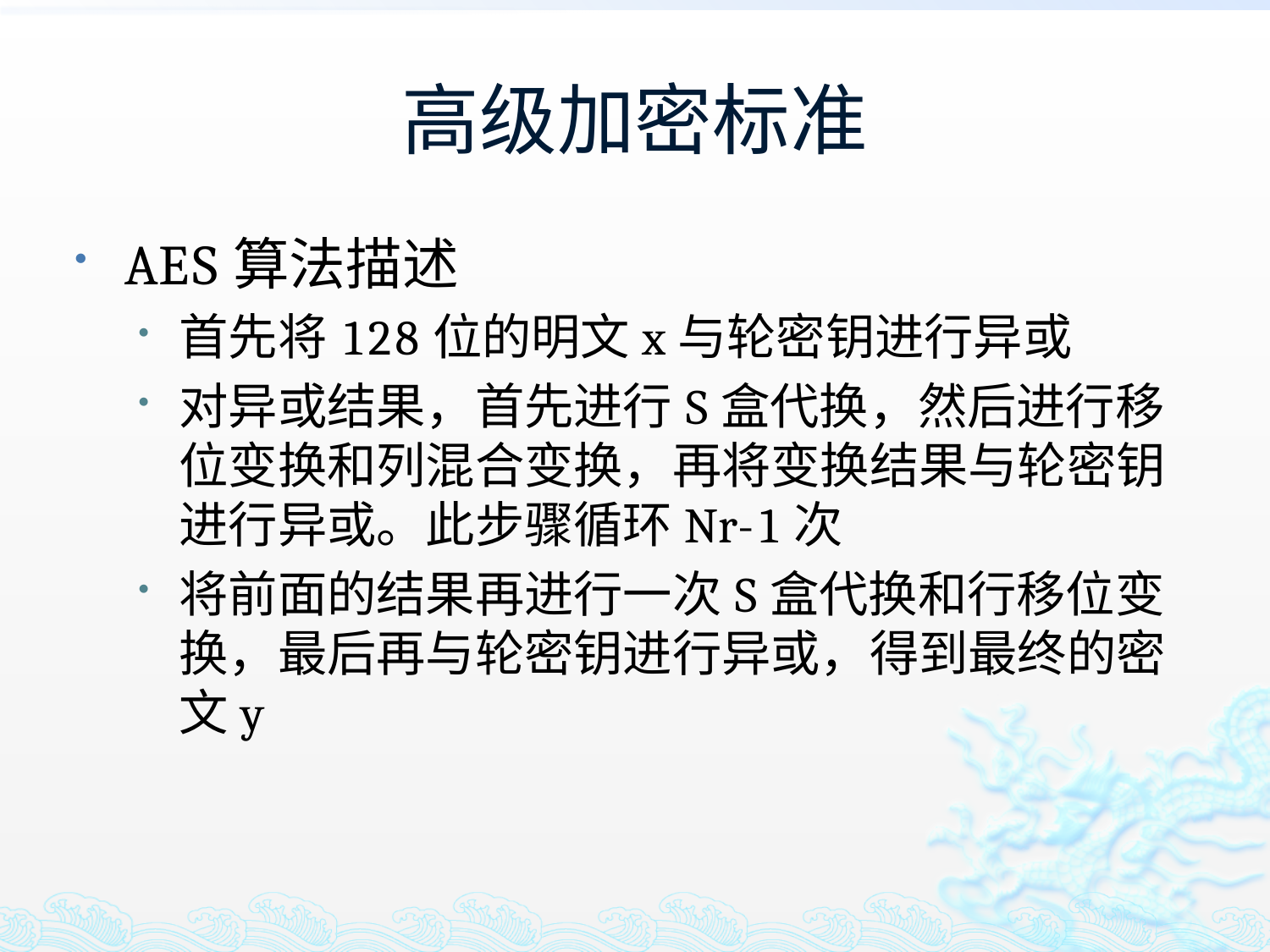

# 高级加密标准
AES算法描述
首先将128位的明文x与轮密钥进行异或
对异或结果，首先进行S盒代换，然后进行移位变换和列混合变换，再将变换结果与轮密钥进行异或。此步骤循环Nr-1次
将前面的结果再进行一次S盒代换和行移位变换，最后再与轮密钥进行异或，得到最终的密文y